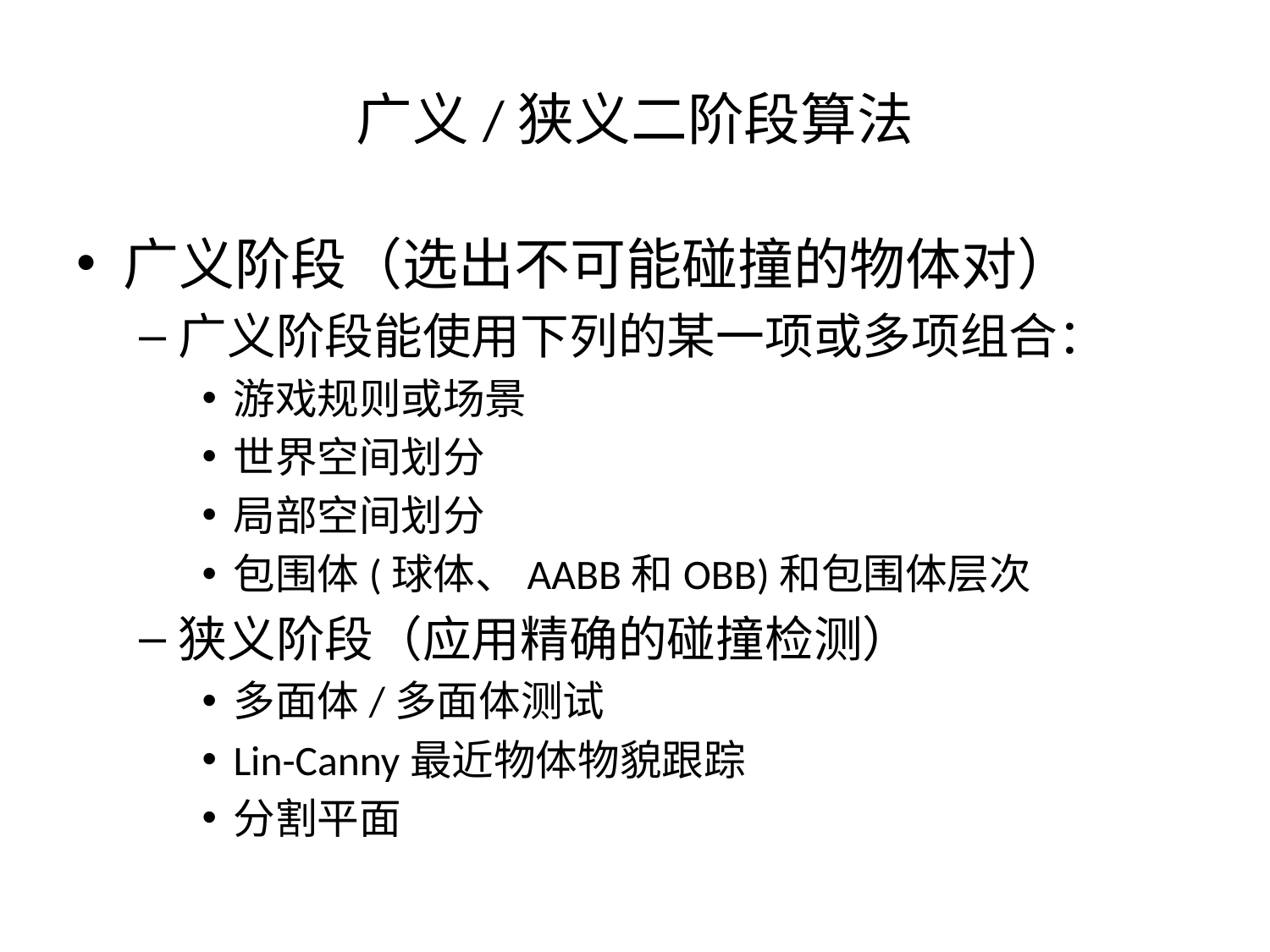

# 广义/狭义二阶段算法
广义阶段（选出不可能碰撞的物体对）
广义阶段能使用下列的某一项或多项组合：
游戏规则或场景
世界空间划分
局部空间划分
包围体(球体、AABB和OBB)和包围体层次
狭义阶段（应用精确的碰撞检测）
多面体/多面体测试
Lin-Canny最近物体物貌跟踪
分割平面